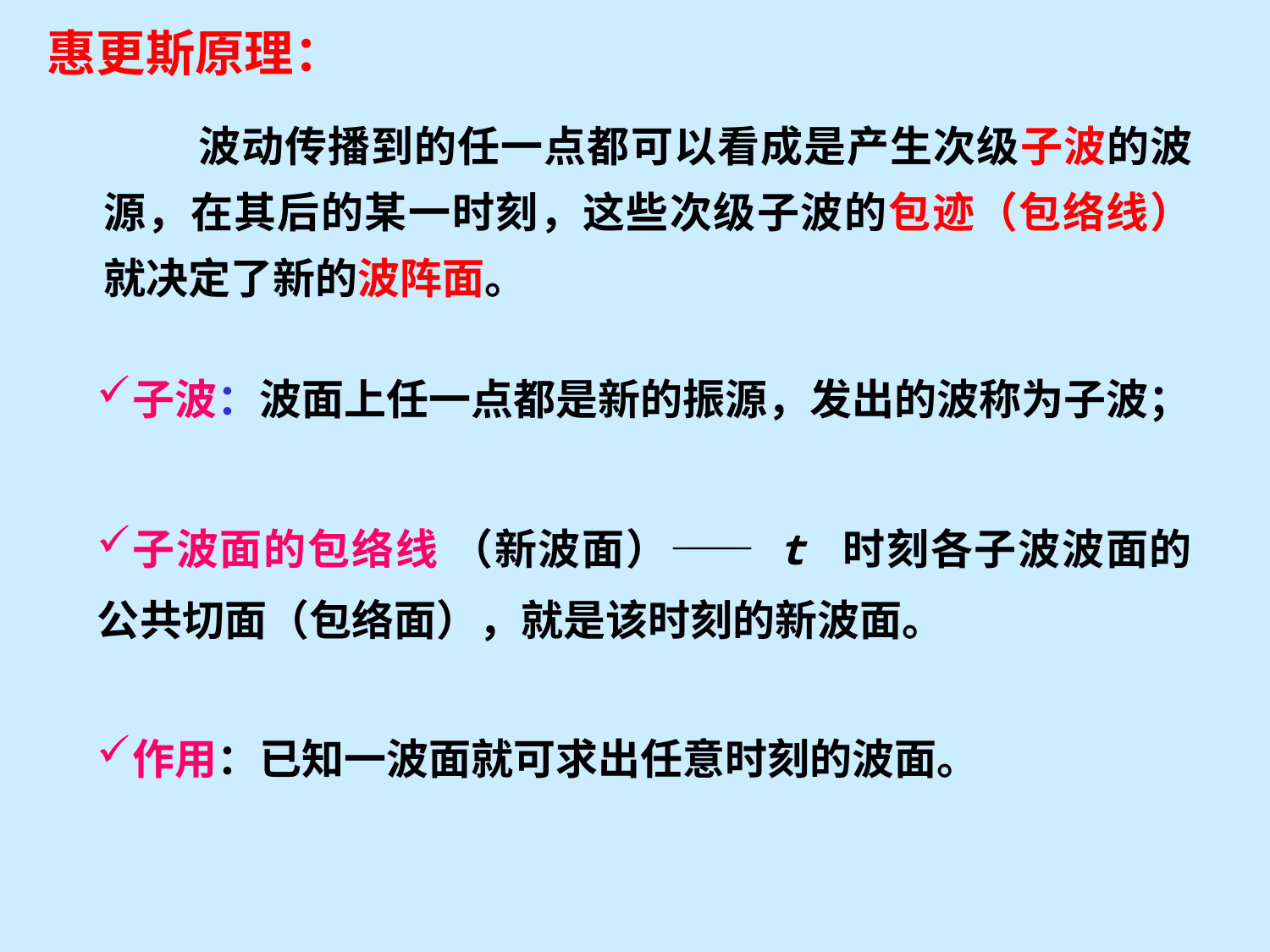

惠更斯原理：
        波动传播到的任一点都可以看成是产生次级子波的波源，在其后的某一时刻，这些次级子波的包迹（包络线）就决定了新的波阵面。
子波：波面上任一点都是新的振源，发出的波称为子波；
子波面的包络线 （新波面）—— t 时刻各子波波面的公共切面（包络面），就是该时刻的新波面。
作用：已知一波面就可求出任意时刻的波面。
3